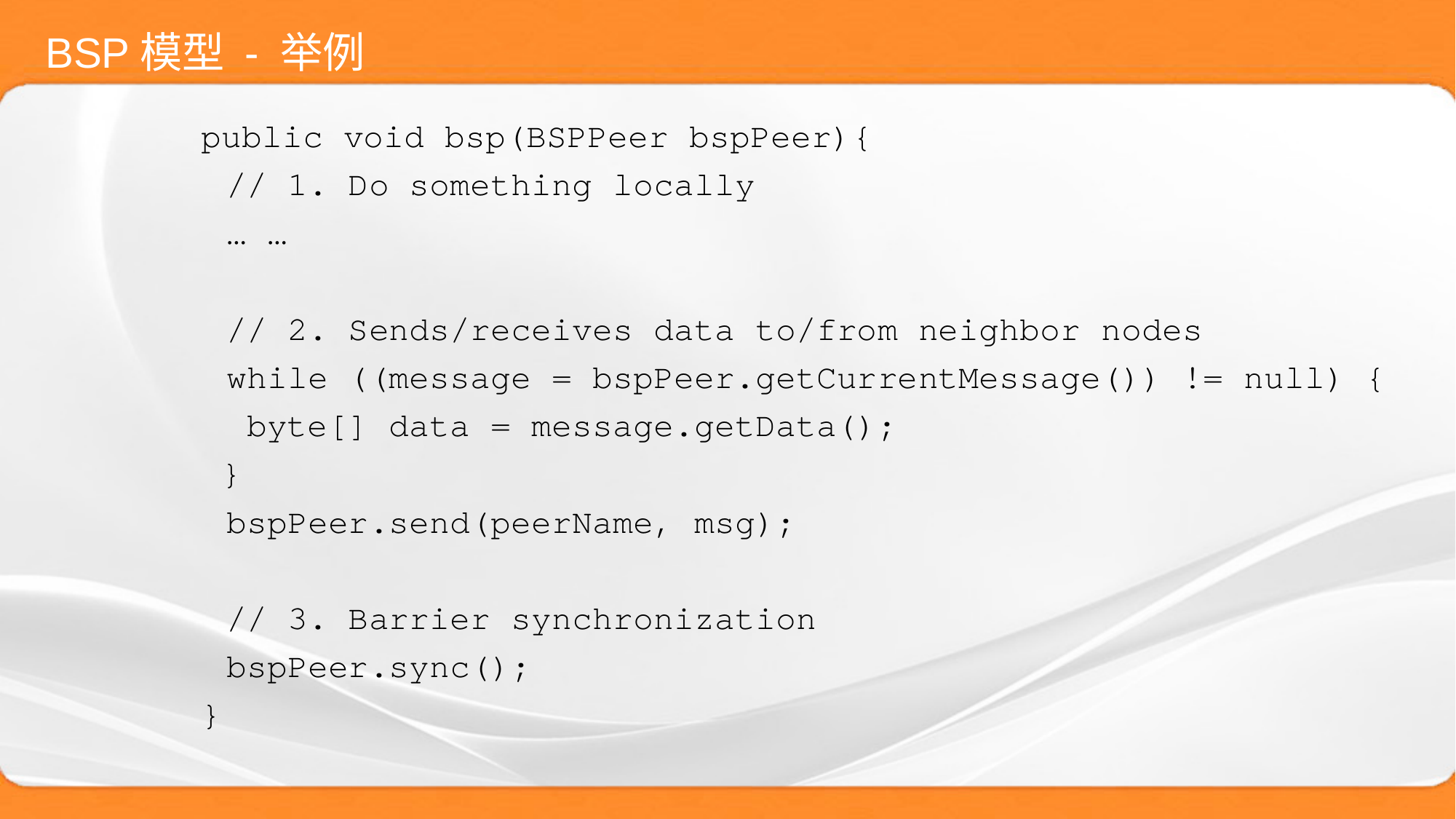

# BSP模型 - 举例
public void bsp(BSPPeer bspPeer){
// 1. Do something locally
… …

// 2. Sends/receives data to/from neighbor nodes
while ((message = bspPeer.getCurrentMessage()) != null) {
 byte[] data = message.getData();
 }
bspPeer.send(peerName, msg);

// 3. Barrier synchronization
bspPeer.sync();
}